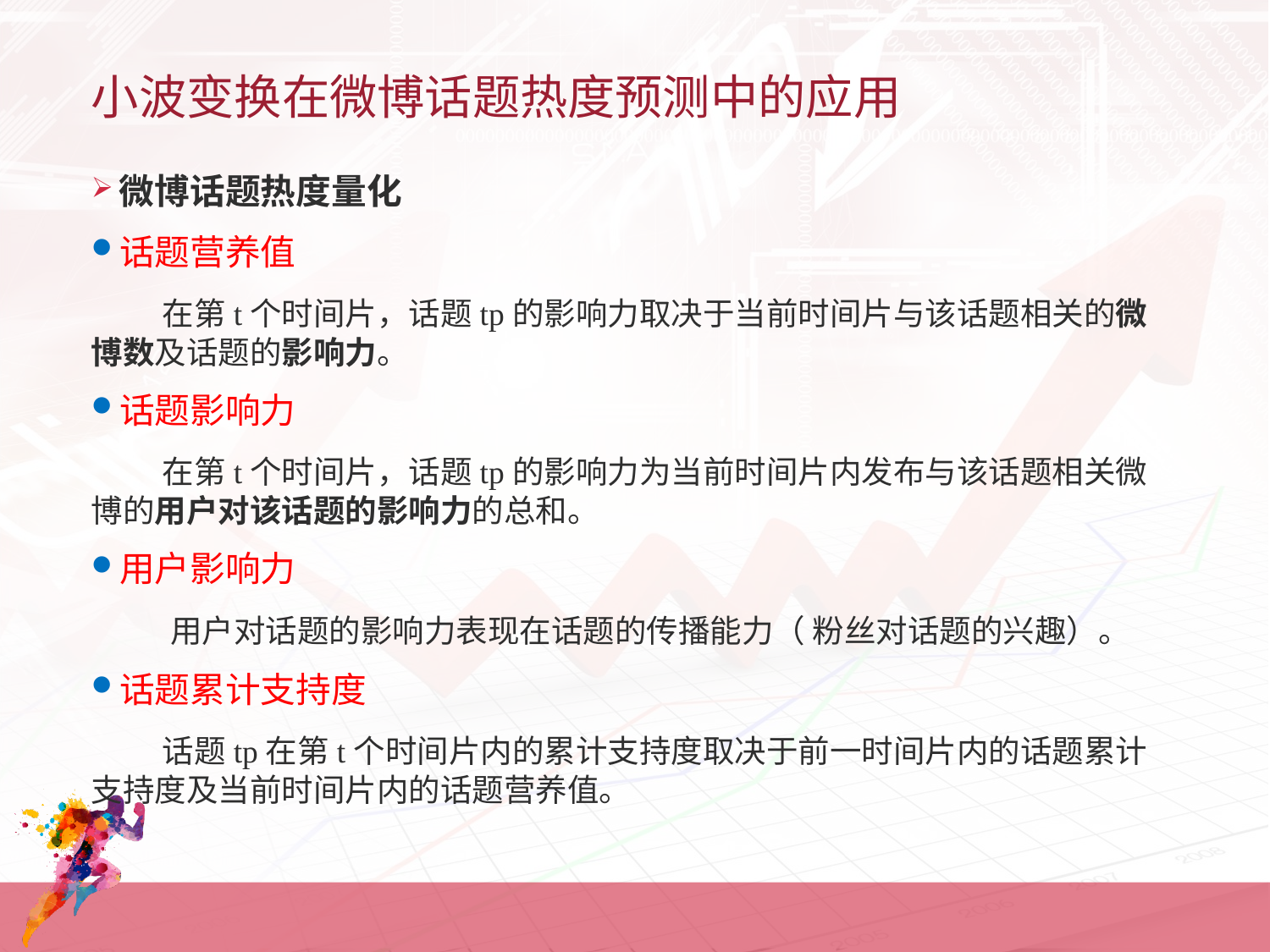

# 小波变换在微博话题热度预测中的应用
微博话题热度量化
话题营养值
        在第t个时间片，话题tp的影响力取决于当前时间片与该话题相关的微博数及话题的影响力。
话题影响力
        在第t个时间片，话题tp的影响力为当前时间片内发布与该话题相关微博的用户对该话题的影响力的总和。
用户影响力
         用户对话题的影响力表现在话题的传播能力（ 粉丝对话题的兴趣）。
话题累计支持度
        话题tp在第t个时间片内的累计支持度取决于前一时间片内的话题累计支持度及当前时间片内的话题营养值。